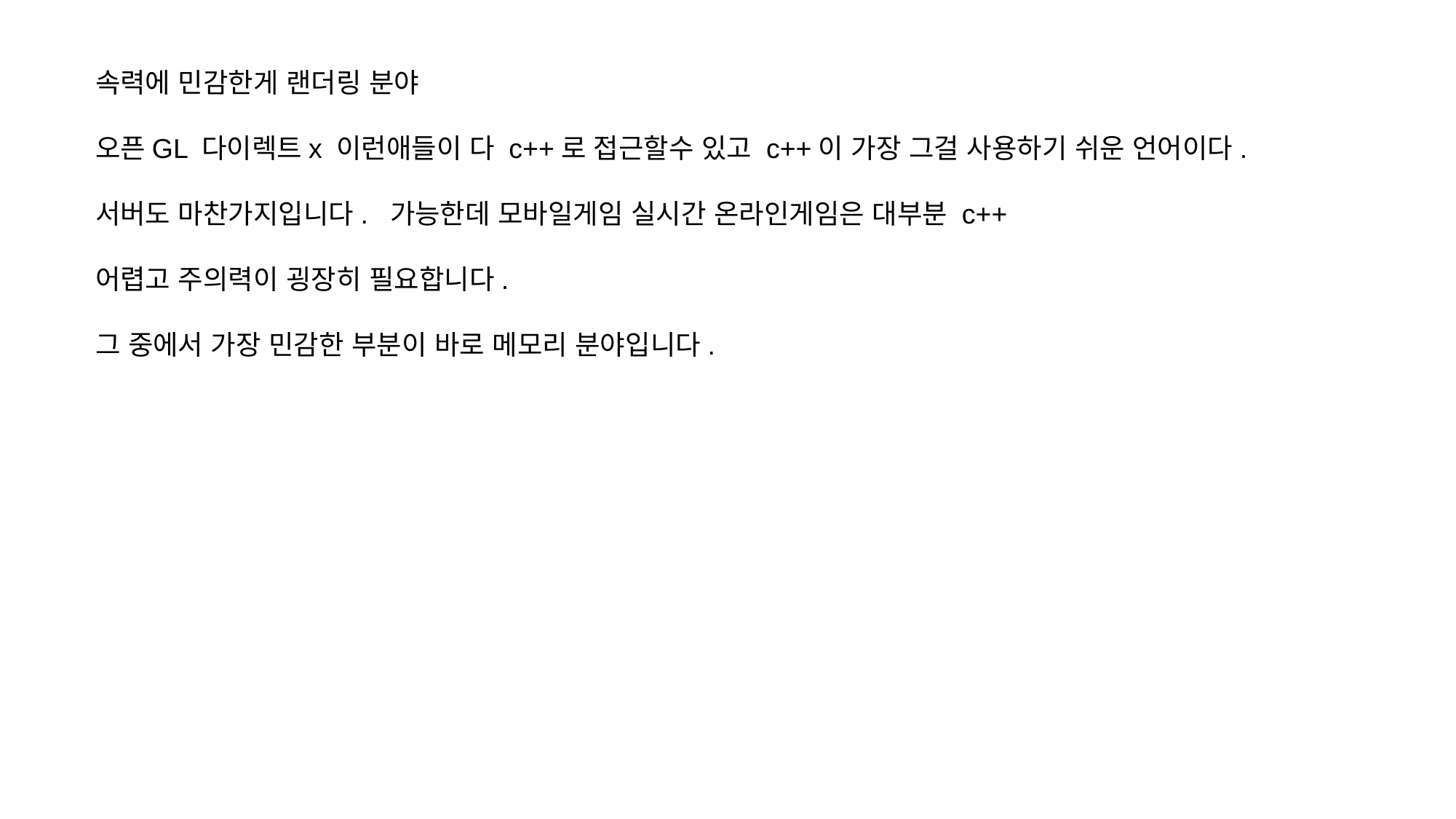

속력에 민감한게 랜더링 분야

오픈GL 다이렉트x 이런애들이 다 c++로 접근할수 있고 c++이 가장 그걸 사용하기 쉬운 언어이다.

서버도 마찬가지입니다.  가능한데 모바일게임 실시간 온라인게임은 대부분 c++

어렵고 주의력이 굉장히 필요합니다.

그 중에서 가장 민감한 부분이 바로 메모리 분야입니다.